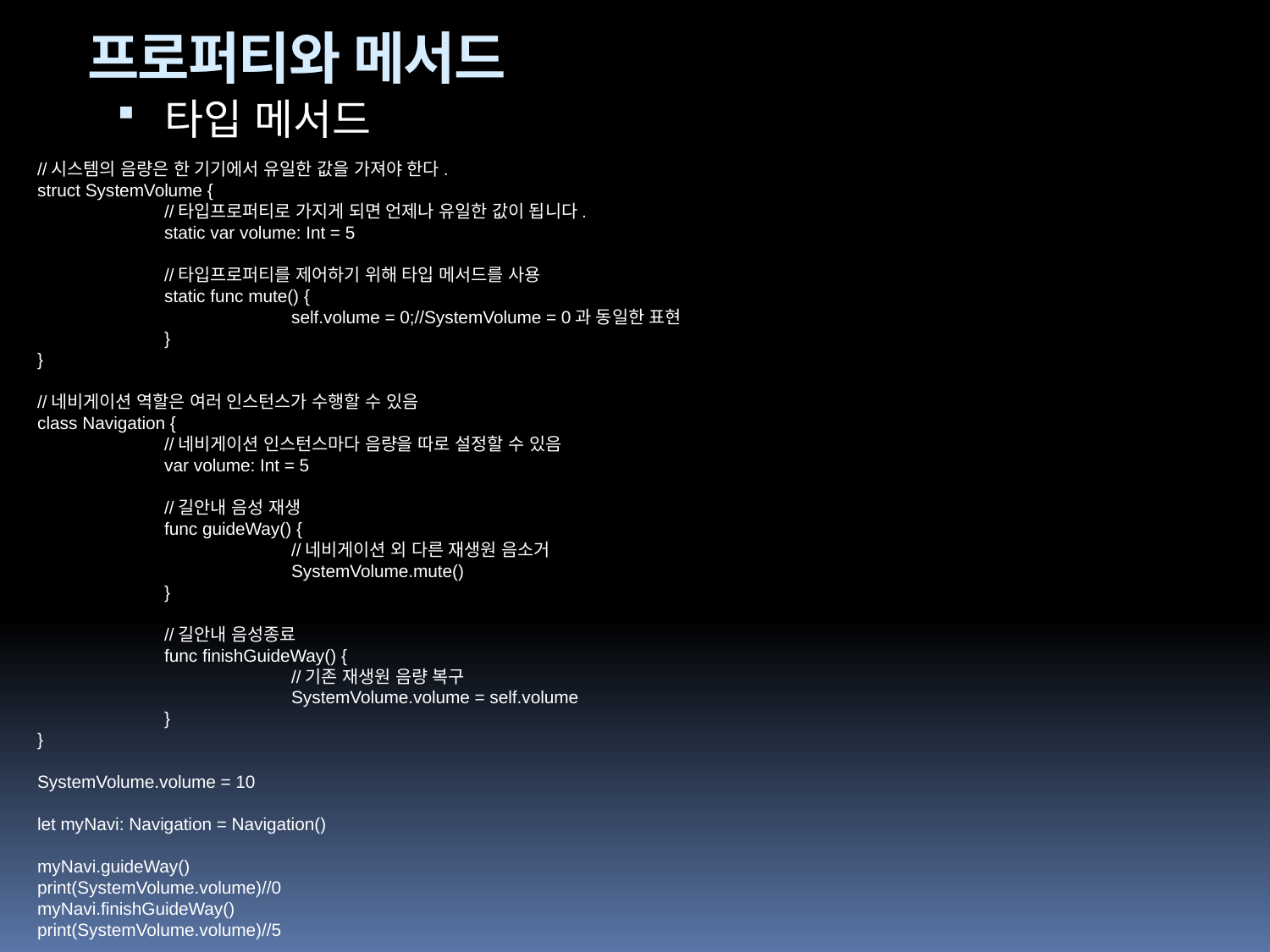

프로퍼티와 메서드
타입 메서드
//시스템의 음량은 한 기기에서 유일한 값을 가져야 한다.
struct SystemVolume {
	//타입프로퍼티로 가지게 되면 언제나 유일한 값이 됩니다.
	static var volume: Int = 5

	//타입프로퍼티를 제어하기 위해 타입 메서드를 사용
	static func mute() {
		self.volume = 0;//SystemVolume = 0과 동일한 표현
	}
}

//네비게이션 역할은 여러 인스턴스가 수행할 수 있음
class Navigation {
	//네비게이션 인스턴스마다 음량을 따로 설정할 수 있음
	var volume: Int = 5

	//길안내 음성 재생
	func guideWay() {
		//네비게이션 외 다른 재생원 음소거
		SystemVolume.mute()
	}

	//길안내 음성종료
	func finishGuideWay() {
		//기존 재생원 음량 복구
		SystemVolume.volume = self.volume
	}
}

SystemVolume.volume = 10

let myNavi: Navigation = Navigation()

myNavi.guideWay()
print(SystemVolume.volume)//0
myNavi.finishGuideWay()
print(SystemVolume.volume)//5